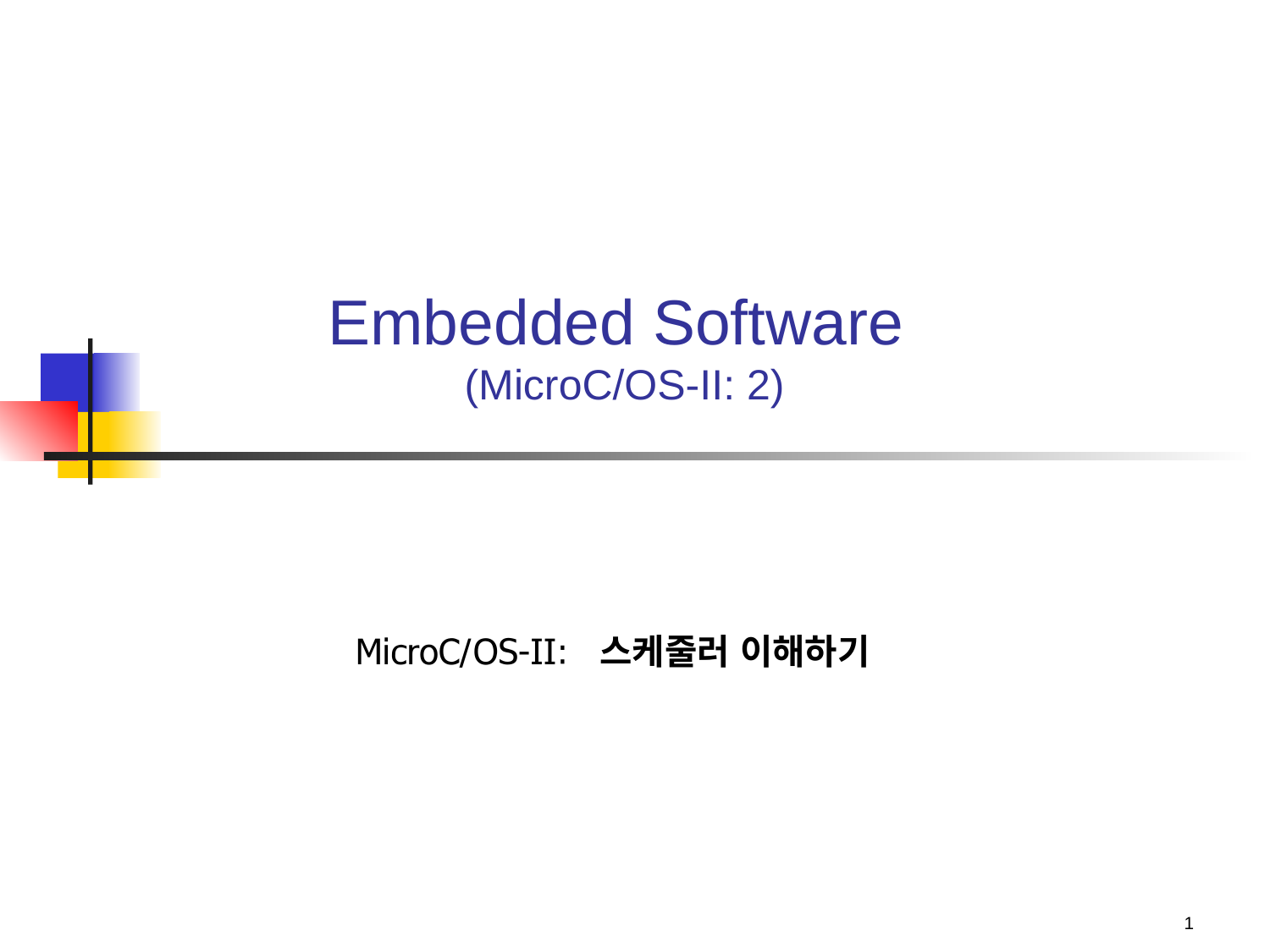

# Embedded Software (MicroC/OS-II: 2)
 MicroC/OS-II:  스케줄러 이해하기
1